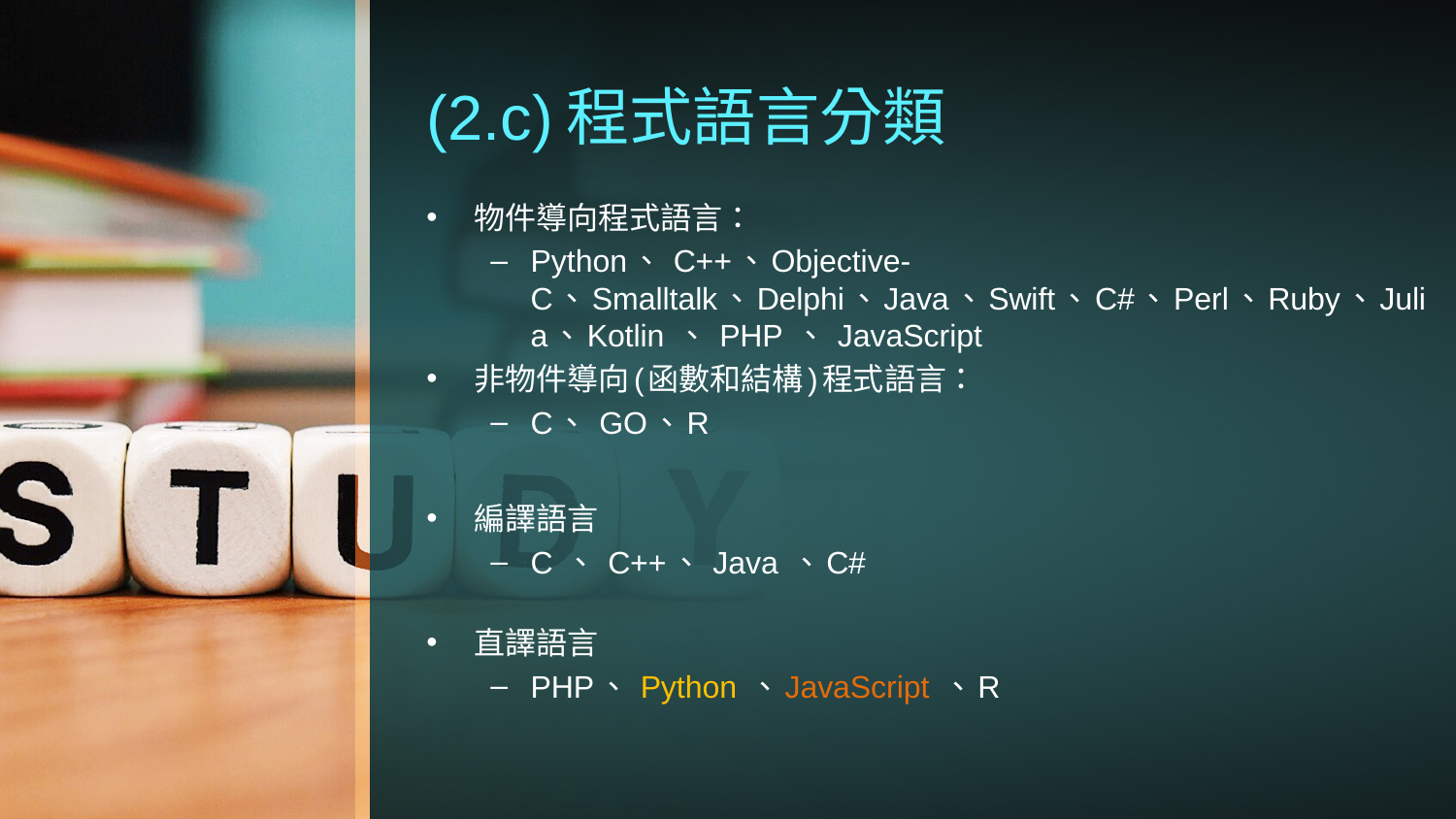

# (2.c)程式語言分類
物件導向程式語言：
Python、 C++、Objective-C、Smalltalk、Delphi、Java、Swift、C#、Perl、Ruby、Julia、Kotlin 、 PHP 、 JavaScript
非物件導向(函數和結構)程式語言：
C、 GO、R

編譯語言
C 、 C++、 Java 、C#
直譯語言
PHP、 Python 、JavaScript 、R